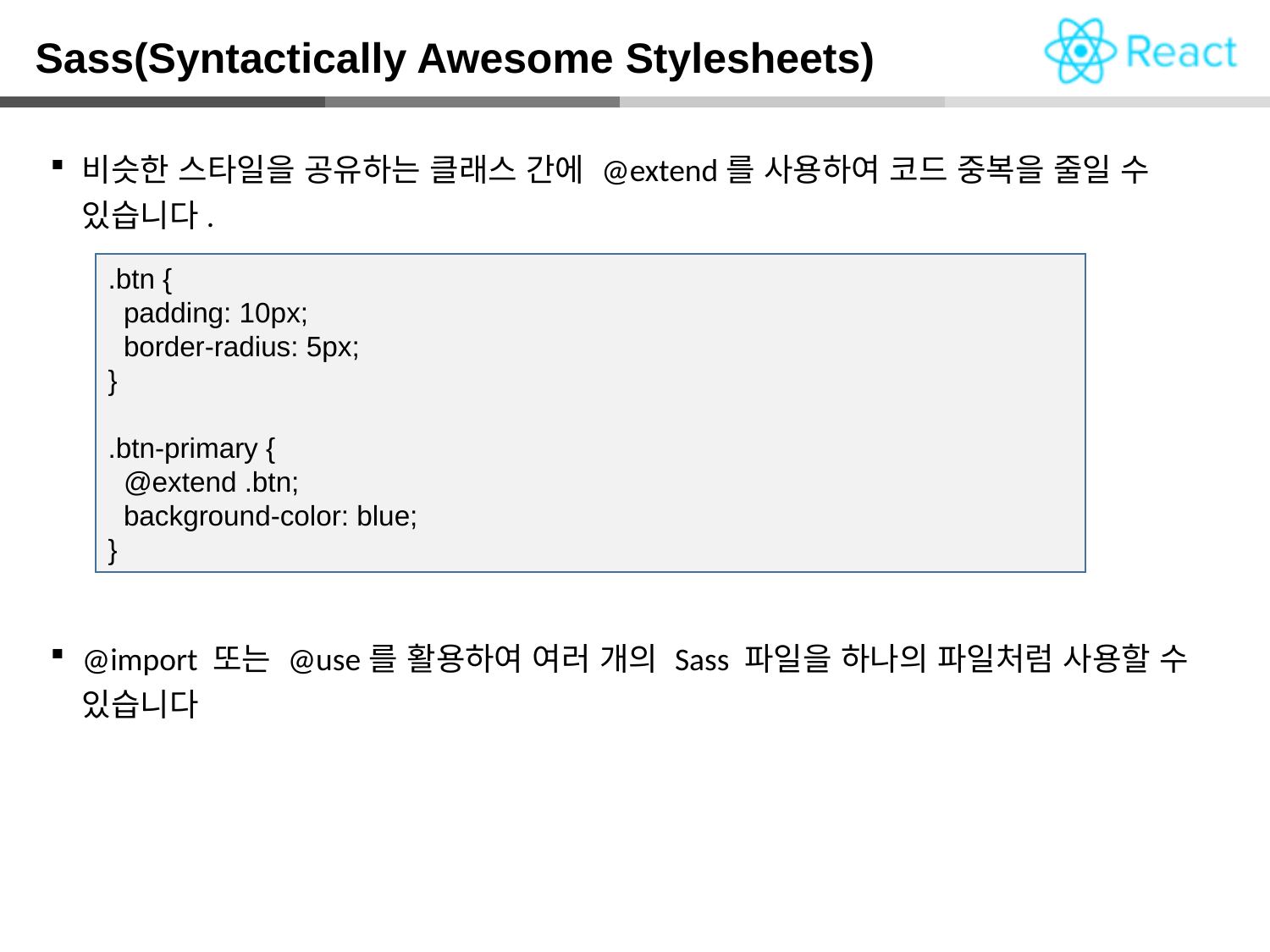

Sass(Syntactically Awesome Stylesheets)
비슷한 스타일을 공유하는 클래스 간에 @extend를 사용하여 코드 중복을 줄일 수 있습니다.

@import 또는 @use를 활용하여 여러 개의 Sass 파일을 하나의 파일처럼 사용할 수 있습니다
.btn {
  padding: 10px;
  border-radius: 5px;
}

.btn-primary {
  @extend .btn;
  background-color: blue;
}